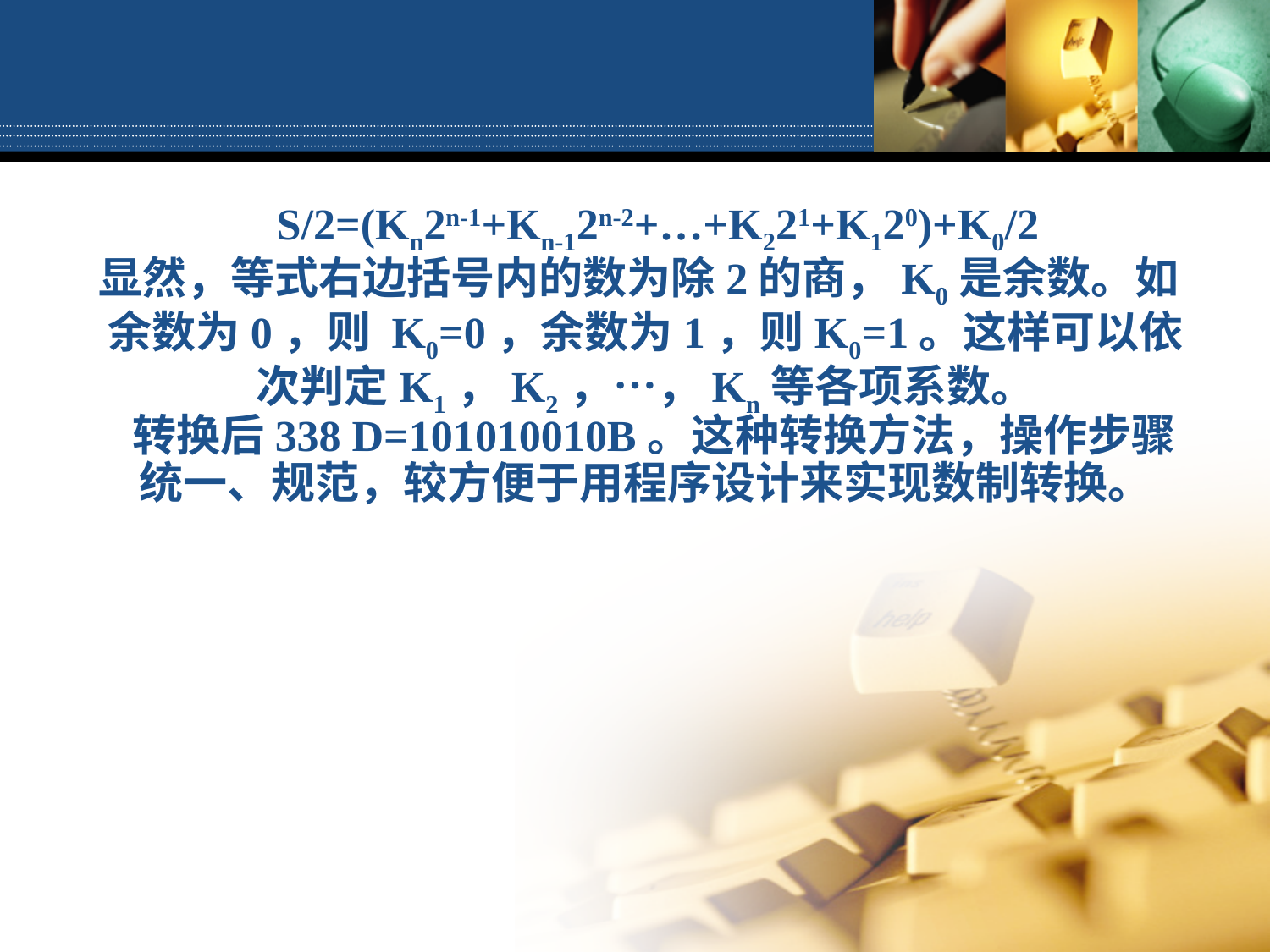

S/2=(Kn2n-1+Kn-12n-2+…+K221+K120)+K0/2
    显然，等式右边括号内的数为除2的商，K0是余数。如余数为0，则 K0=0，余数为1，则K0=1。这样可以依次判定K1，K2，…，Kn等各项系数。
       转换后338 D=101010010B。这种转换方法，操作步骤统一、规范，较方便于用程序设计来实现数制转换。